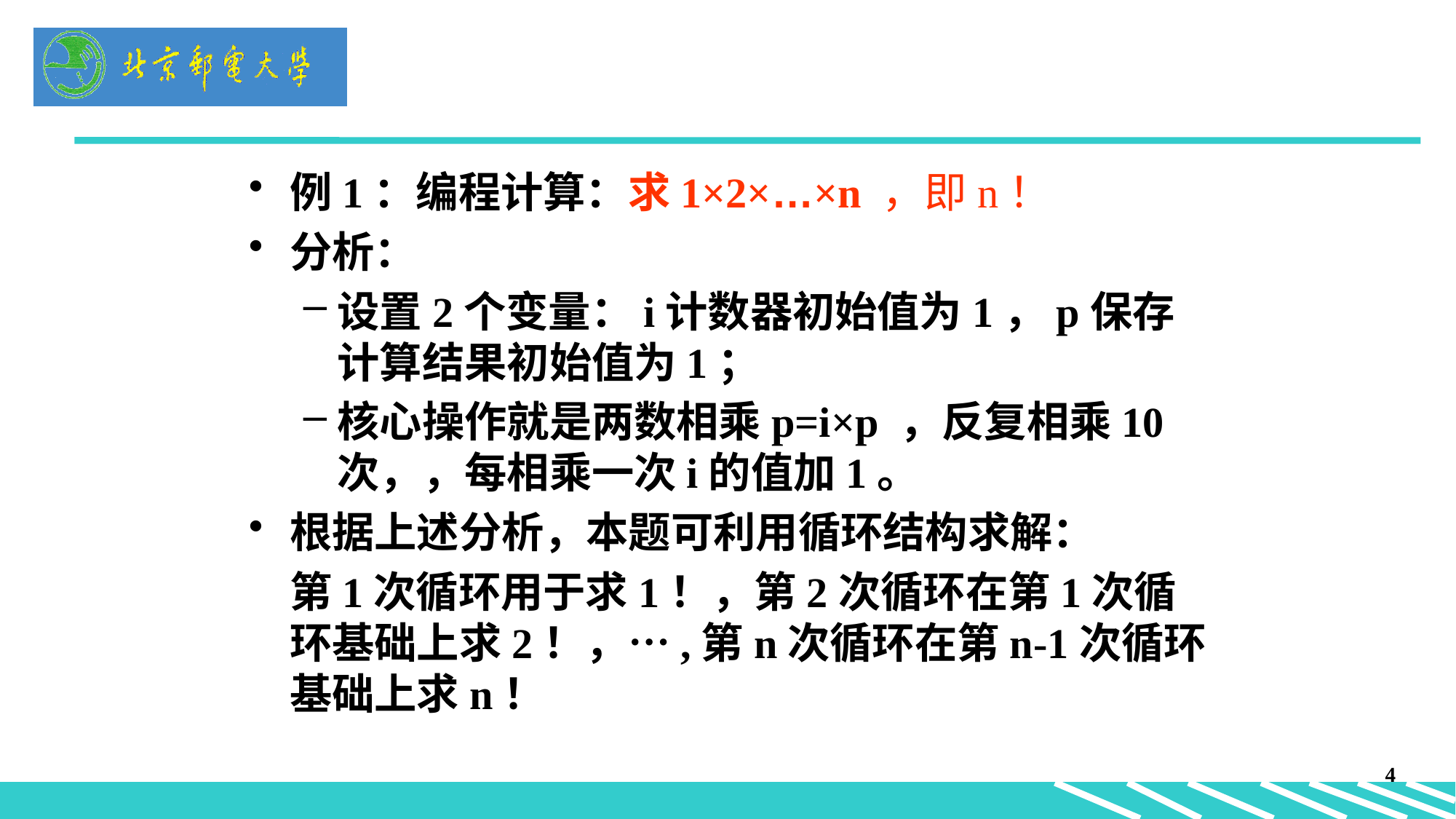

例1：编程计算：求1×2×…×n ，即n！
分析：
设置2个变量：i计数器初始值为1，p保存计算结果初始值为1；
核心操作就是两数相乘p=i×p ，反复相乘10次，，每相乘一次i的值加1。
根据上述分析，本题可利用循环结构求解：
	第1次循环用于求1！，第2次循环在第1次循环基础上求2！，…,第n次循环在第n-1次循环基础上求n！

4